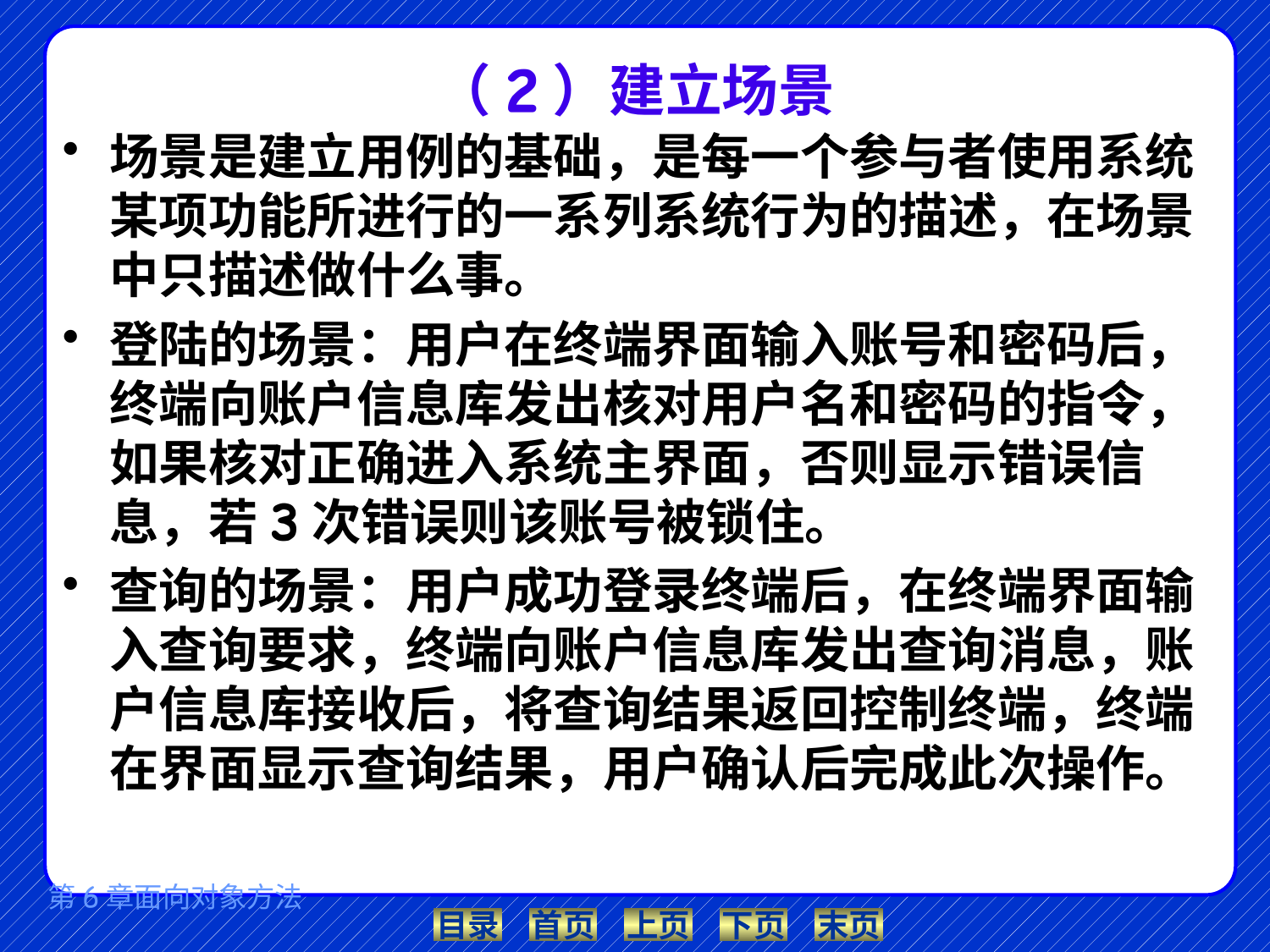

# （2）建立场景
场景是建立用例的基础，是每一个参与者使用系统某项功能所进行的一系列系统行为的描述，在场景中只描述做什么事。
登陆的场景：用户在终端界面输入账号和密码后，终端向账户信息库发出核对用户名和密码的指令，如果核对正确进入系统主界面，否则显示错误信息，若3次错误则该账号被锁住。
查询的场景：用户成功登录终端后，在终端界面输入查询要求，终端向账户信息库发出查询消息，账户信息库接收后，将查询结果返回控制终端，终端在界面显示查询结果，用户确认后完成此次操作。

第6章面向对象方法